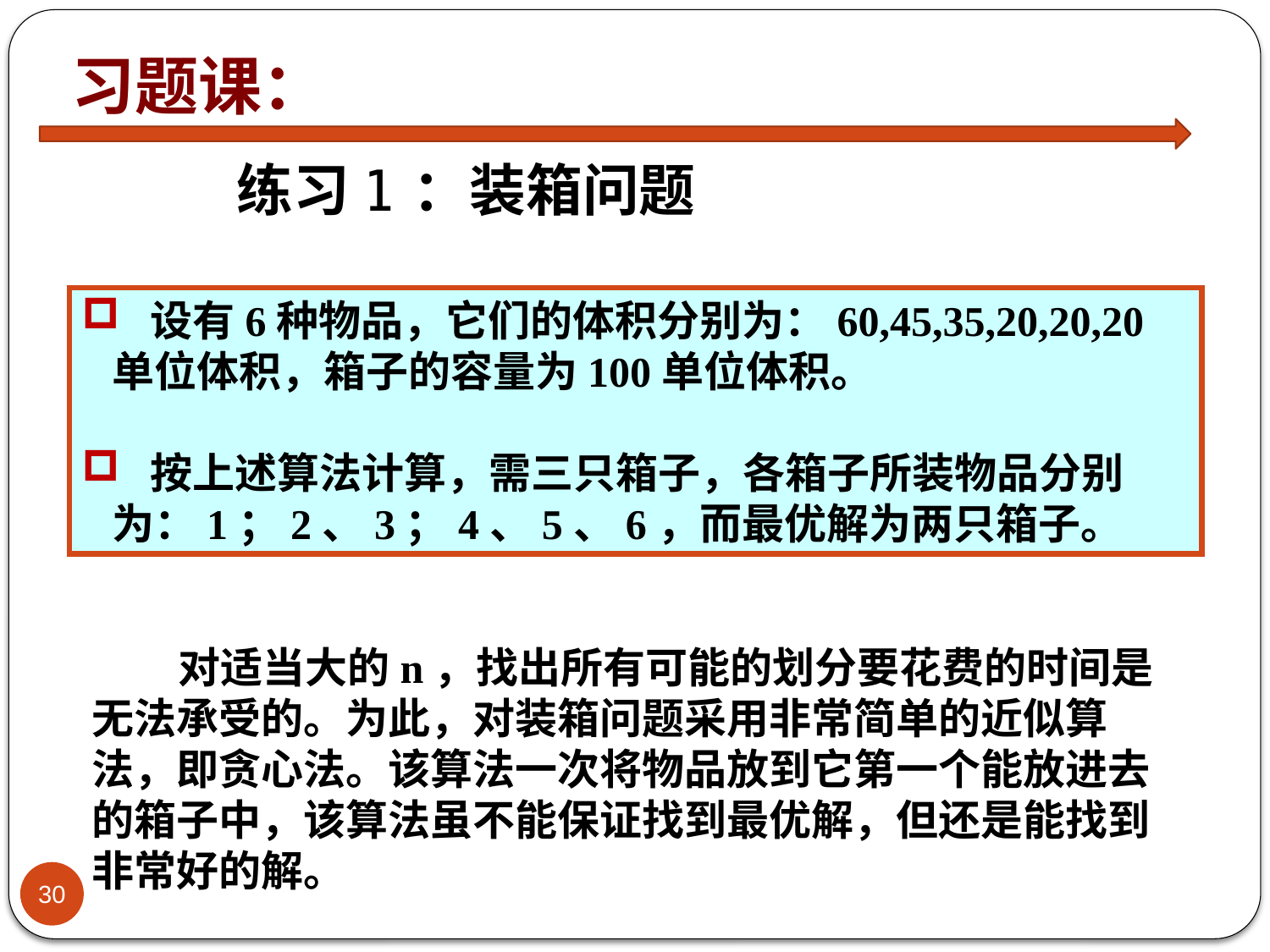

习题课：

练习1：装箱问题
  设有6种物品，它们的体积分别为：60,45,35,20,20,20单位体积，箱子的容量为100单位体积。

  按上述算法计算，需三只箱子，各箱子所装物品分别为：1；2、3；4、5、6，而最优解为两只箱子。
        对适当大的n，找出所有可能的划分要花费的时间是无法承受的。为此，对装箱问题采用非常简单的近似算法，即贪心法。该算法一次将物品放到它第一个能放进去的箱子中，该算法虽不能保证找到最优解，但还是能找到非常好的解。
30